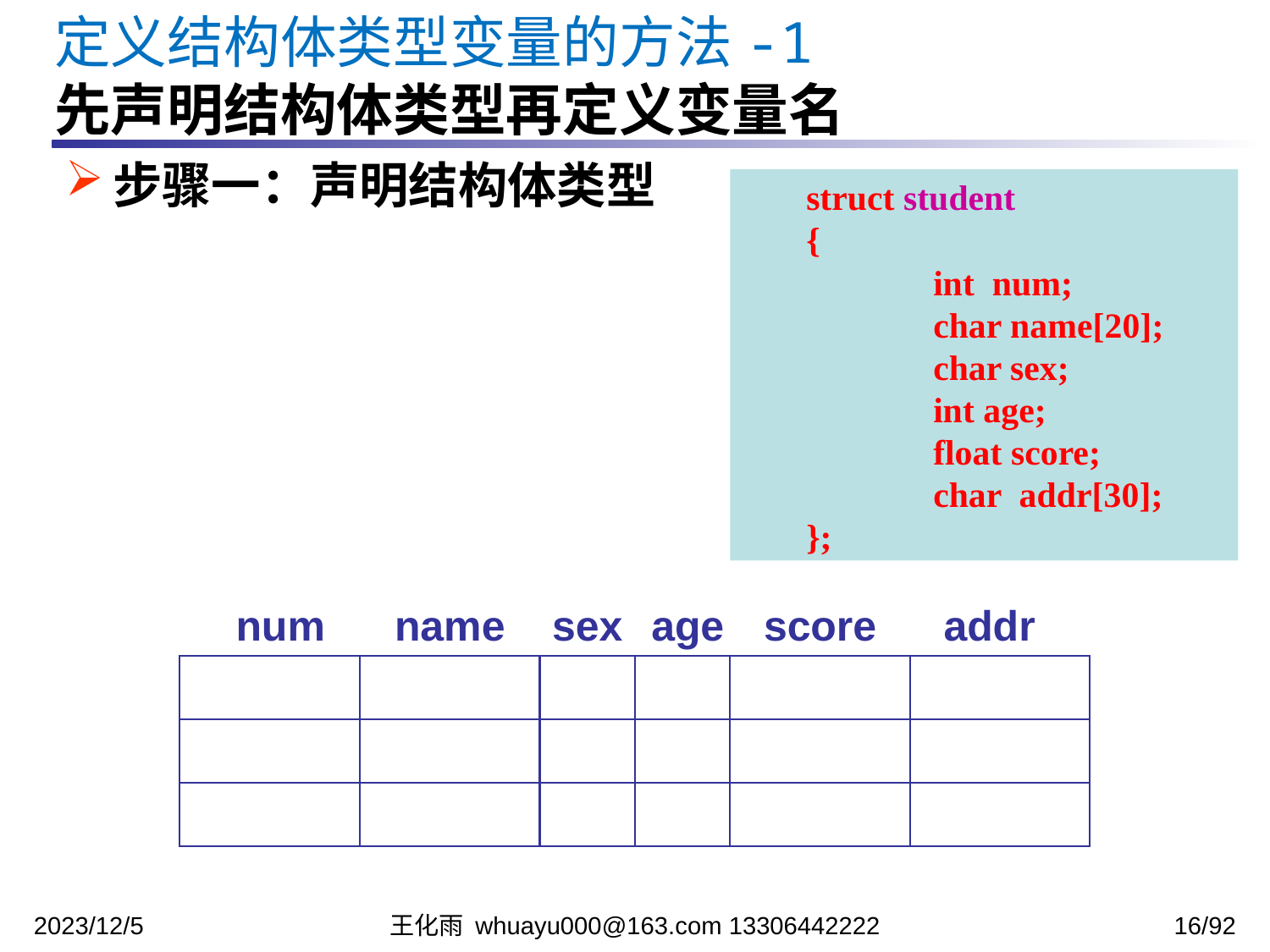

定义结构体类型变量的方法-1
先声明结构体类型再定义变量名
步骤一：声明结构体类型
struct student
{
	int  num;
	char name[20];
	char sex;
	int age;
	float score;
	char  addr[30];
};

num
name
sex
age
score
addr

2023/12/5
王化雨 whuayu000@163.com 13306442222
16/92